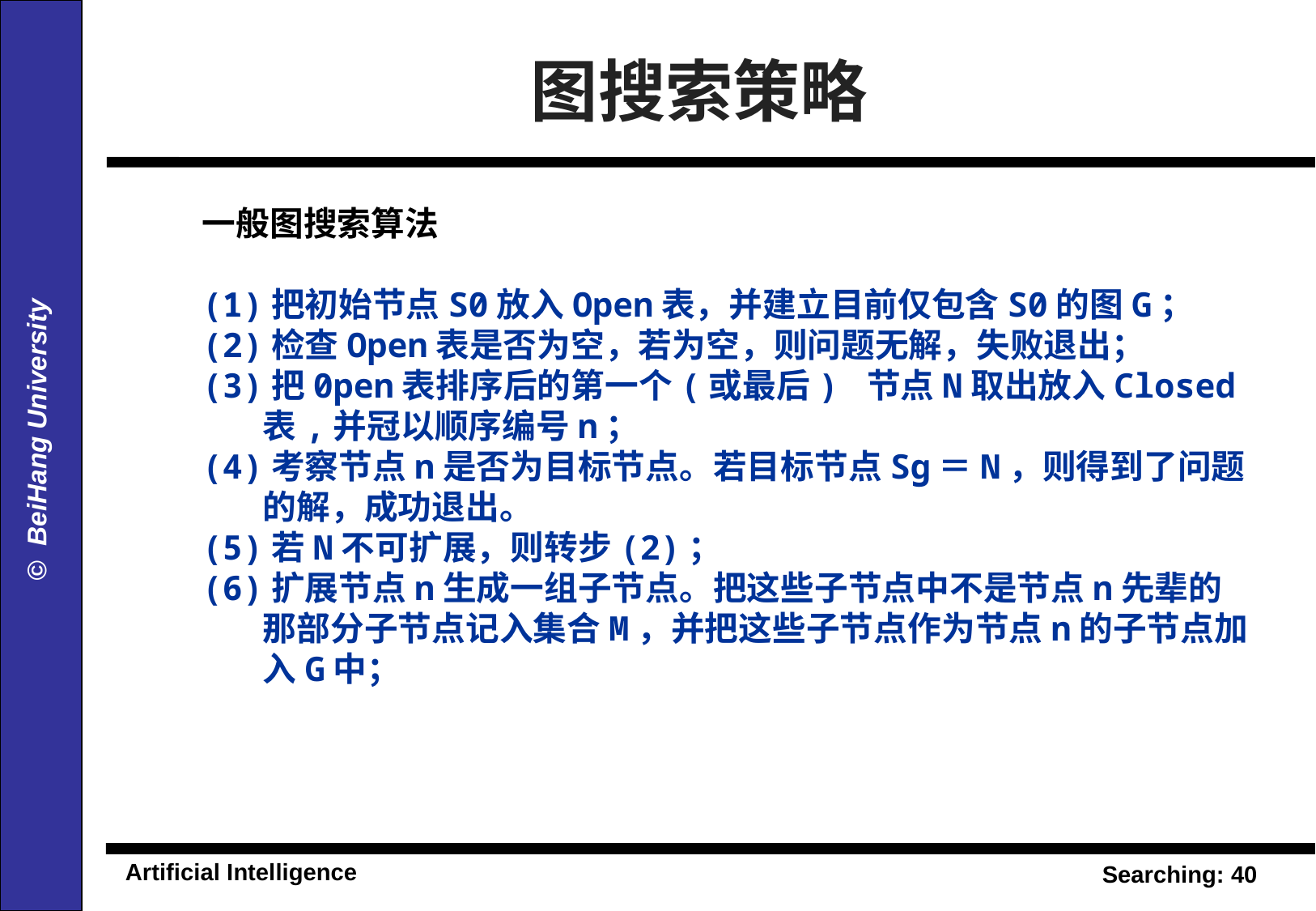

图搜索策略
一般图搜索算法

(1)把初始节点S0放入Open表，并建立目前仅包含S0的图G；
(2)检查Open表是否为空，若为空，则问题无解，失败退出；
(3)把0pen表排序后的第一个(或最后) 节点N取出放入Closed表,并冠以顺序编号n；
(4)考察节点n是否为目标节点。若目标节点Sg＝N，则得到了问题的解，成功退出。
(5)若N不可扩展，则转步(2)；
(6)扩展节点n生成一组子节点。把这些子节点中不是节点n先辈的那部分子节点记入集合M，并把这些子节点作为节点n的子节点加入G中；